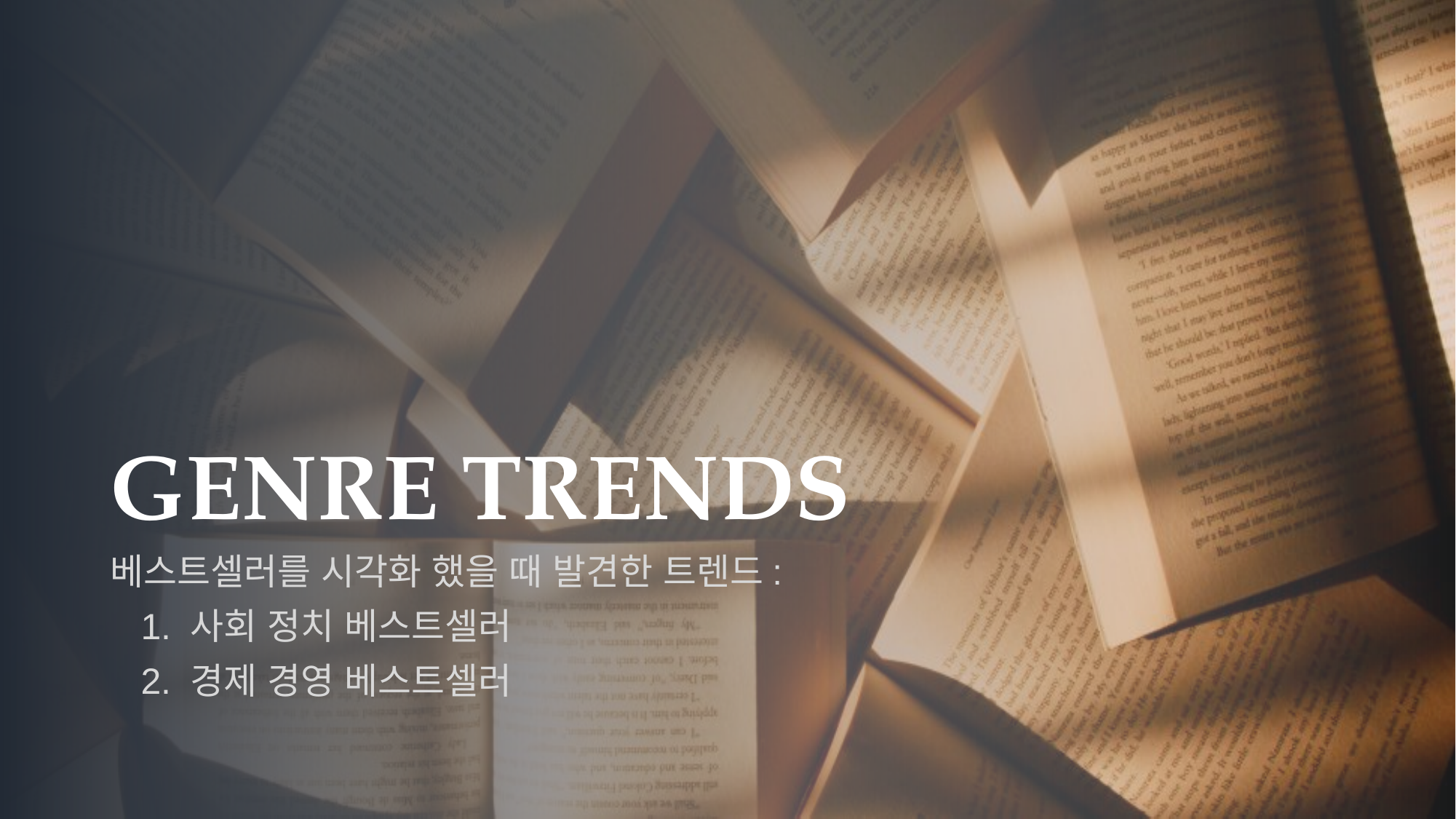

# GENRE TRENDS
베스트셀러를 시각화 했을 때 발견한 트렌드:
   1. 사회 정치 베스트셀러
   2. 경제 경영 베스트셀러